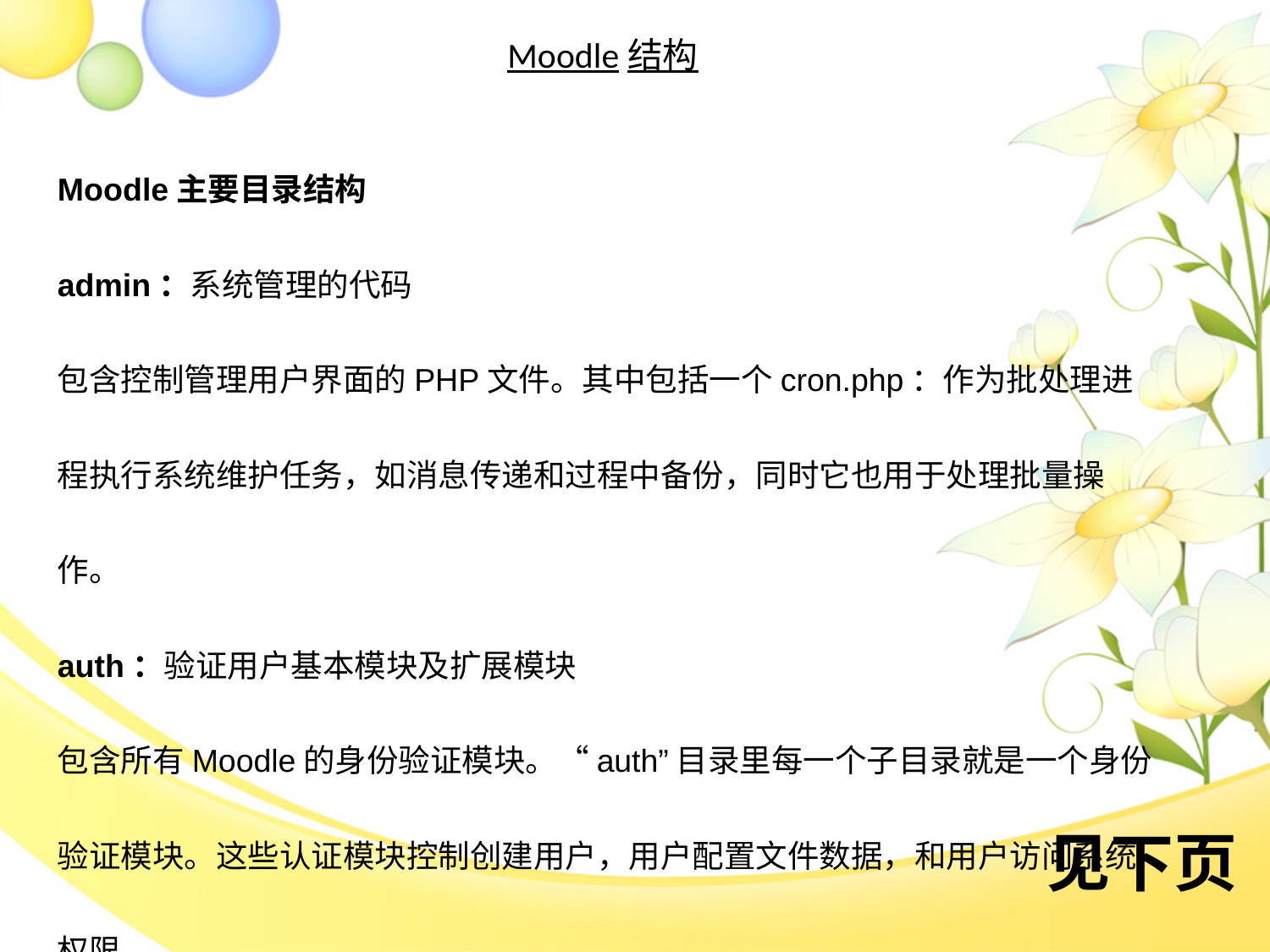

Moodle结构
Moodle主要目录结构
admin：系统管理的代码
包含控制管理用户界面的PHP文件。其中包括一个cron.php：作为批处理进程执行系统维护任务，如消息传递和过程中备份，同时它也用于处理批量操作。
auth：验证用户基本模块及扩展模块
包含所有Moodle的身份验证模块。“auth”目录里每一个子目录就是一个身份验证模块。这些认证模块控制创建用户，用户配置文件数据，和用户访问系统权限。
见下页